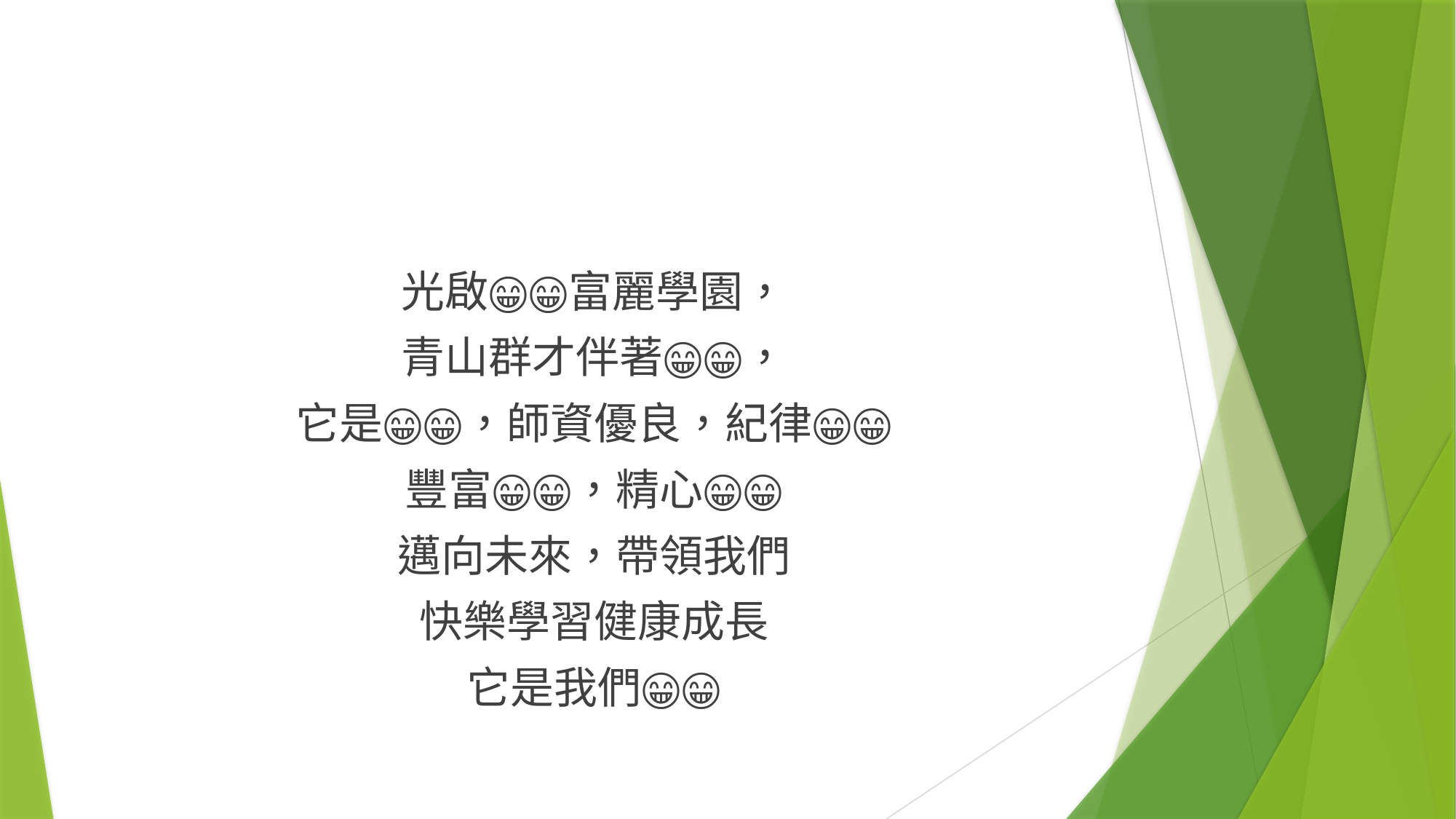

#
光啟😁😁富麗學園，
青山群才伴著😁😁，
它是😁😁，師資優良，紀律😁😁
豐富😁😁，精心😁😁
邁向未來，帶領我們
快樂學習健康成長
它是我們😁😁